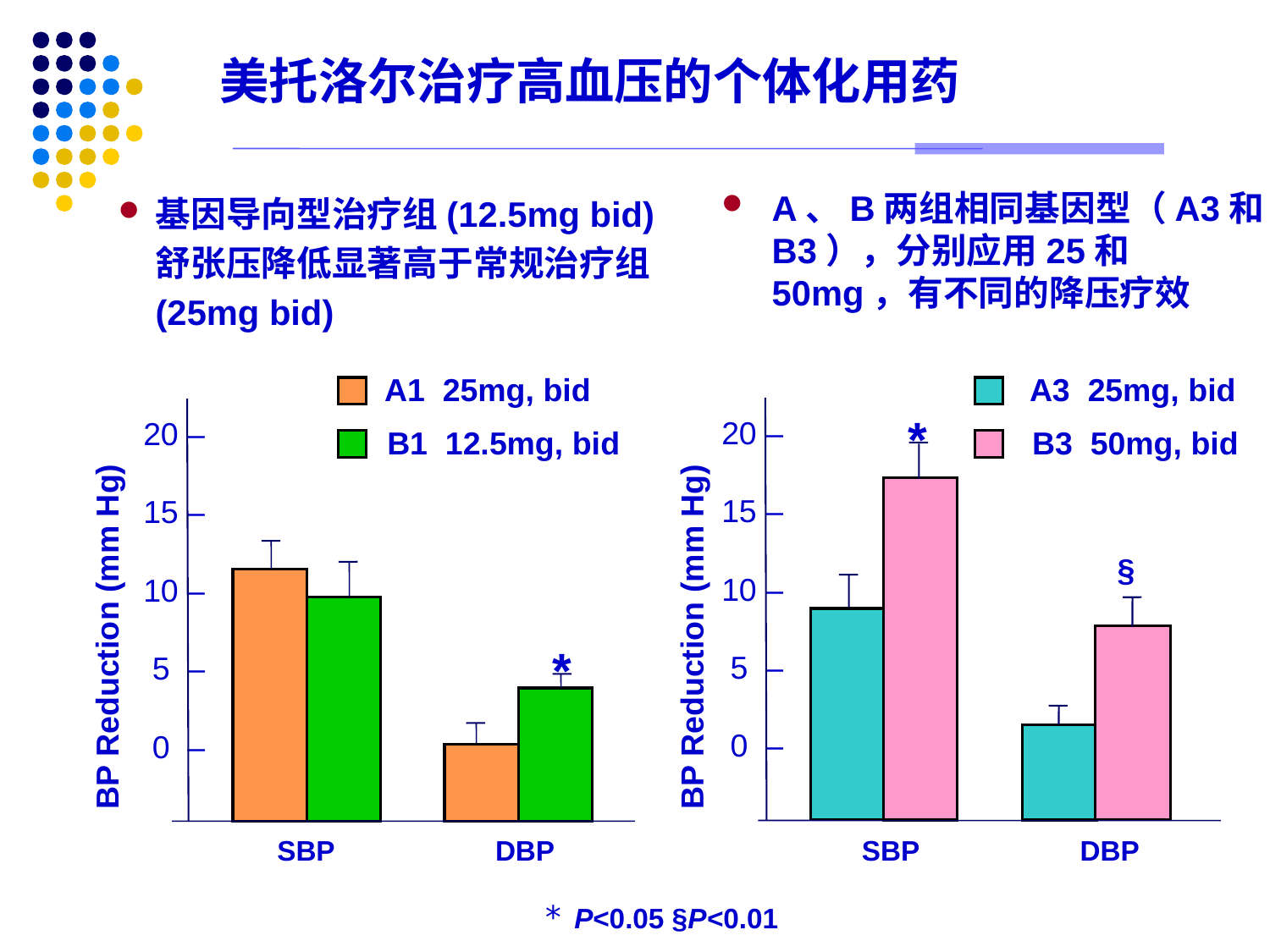

美托洛尔治疗高血压的个体化用药
基因导向型治疗组(12.5mg bid)舒张压降低显著高于常规治疗组(25mg bid)
A、B两组相同基因型（A3和B3），分别应用25和50mg，有不同的降压疗效

   A1  25mg, bid
    A3  25mg, bid

*
20 –

15 –

10 –

 5  –

 0  –

20 –

15 –

10 –

 5  –

 0  –

   B1  12.5mg, bid
    B3  50mg, bid

§

BP Reduction (mm Hg)
BP Reduction (mm Hg)

*

SBP
DBP
SBP
DBP

 * P<0.05 §P<0.01